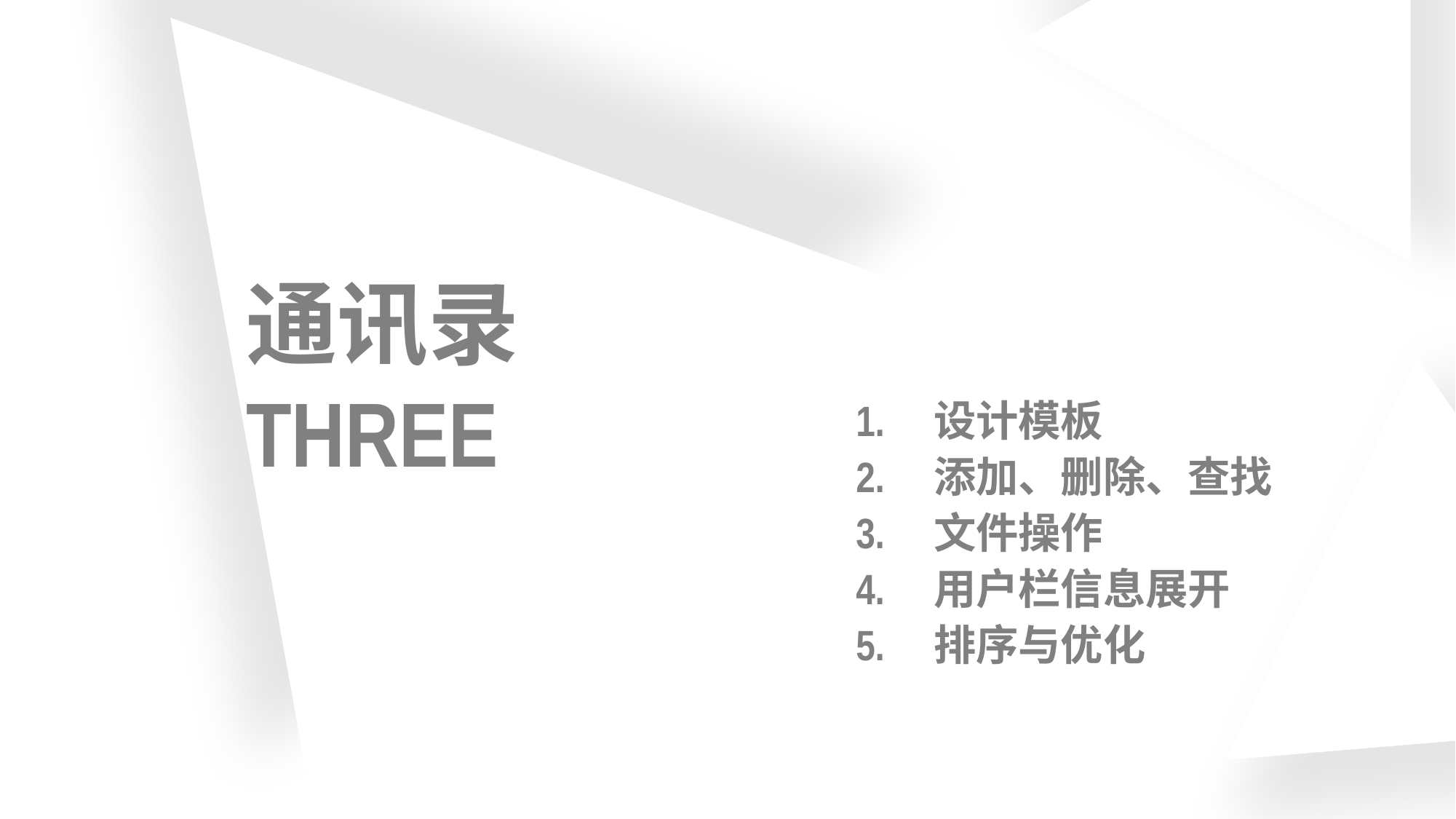

通讯录
THREE

1.    设计模板
2.    添加、删除、查找
3.    文件操作
4.    用户栏信息展开
5.    排序与优化